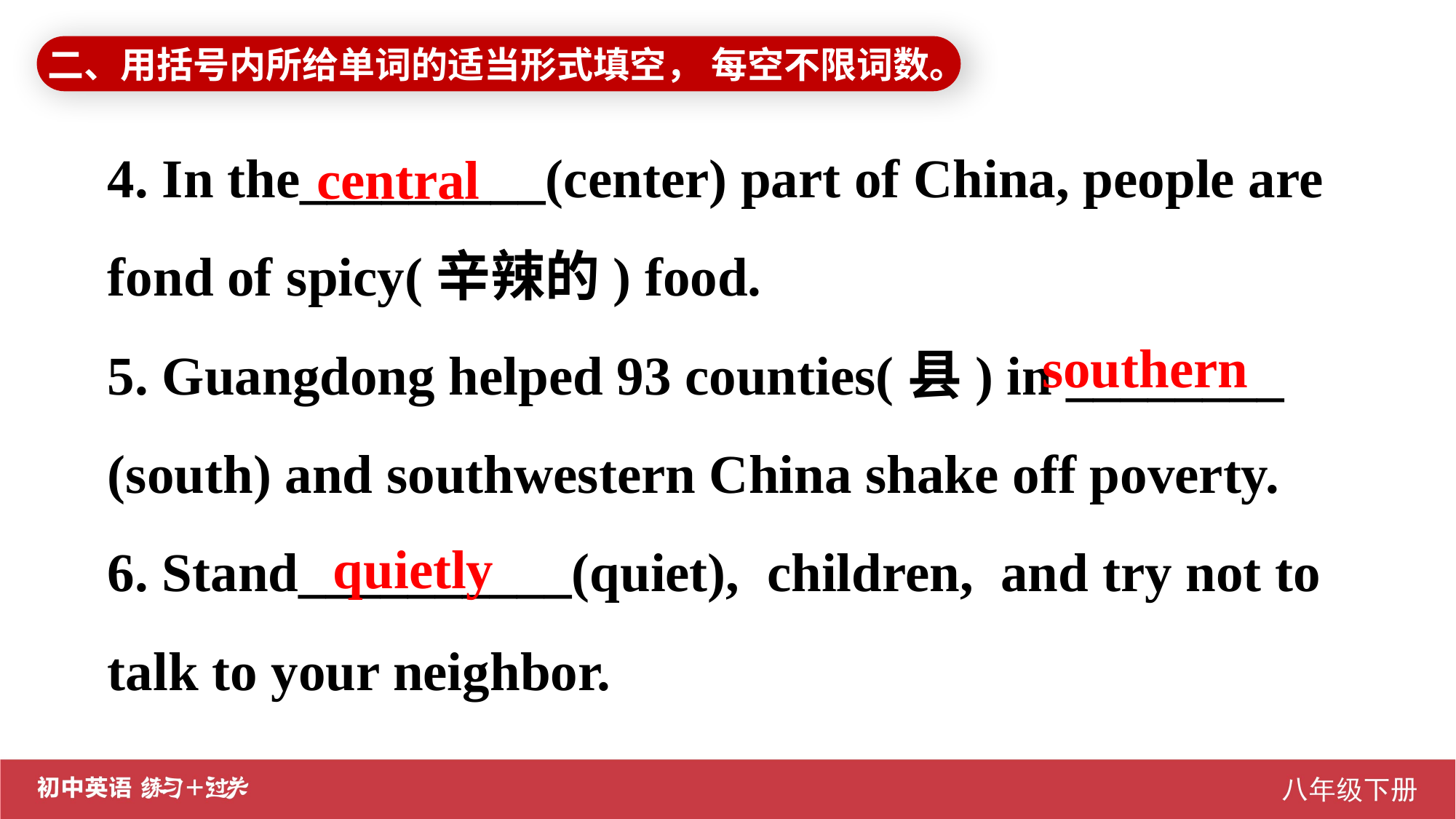

二、用括号内所给单词的适当形式填空， 每空不限词数。
4. In the_________(center) part of China, people are fond of spicy(辛辣的) food.
5. Guangdong helped 93 counties(县) in ________ (south) and southwestern China shake off poverty.
6. Stand__________(quiet),  children,  and try not to talk to your neighbor.
central
southern
quietly